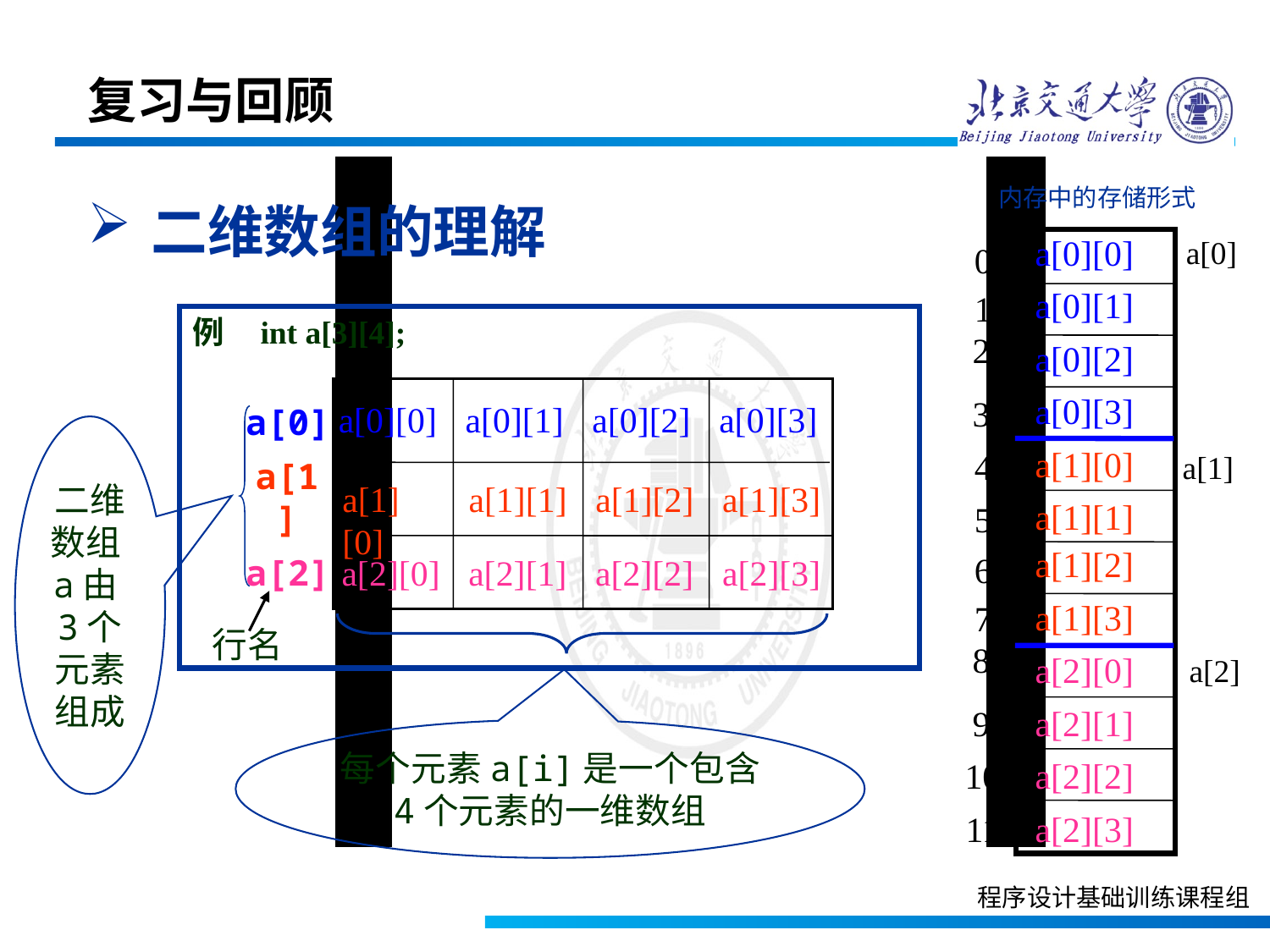

复习与回顾
二维数组的理解
内存中的存储形式
a[0][0]
 a[0]

 0
 1
 2
 3
 4
 5
a[0][1]
a[0][2]
a[0][3]
a[1][0]
a[1]
a[1][1]
a[1][2]
 6
 7
 8
 9
10
11
a[1][3]
a[2][0]
a[2]
a[2][1]
a[2][2]
a[2][3]
例    int a[3][4];

a[0][0]
a[0][1]
a[0][2]
a[0][3]
a[0]

二维数组a由3个元素组成

a[1]
a[1][0]
a[1][1]
a[1][2]
a[1][3]

a[2]
a[2][0]
a[2][1]
a[2][2]
a[2][3]

每个元素a[i]是一个包含
4个元素的一维数组
行名
程序设计基础训练课程组